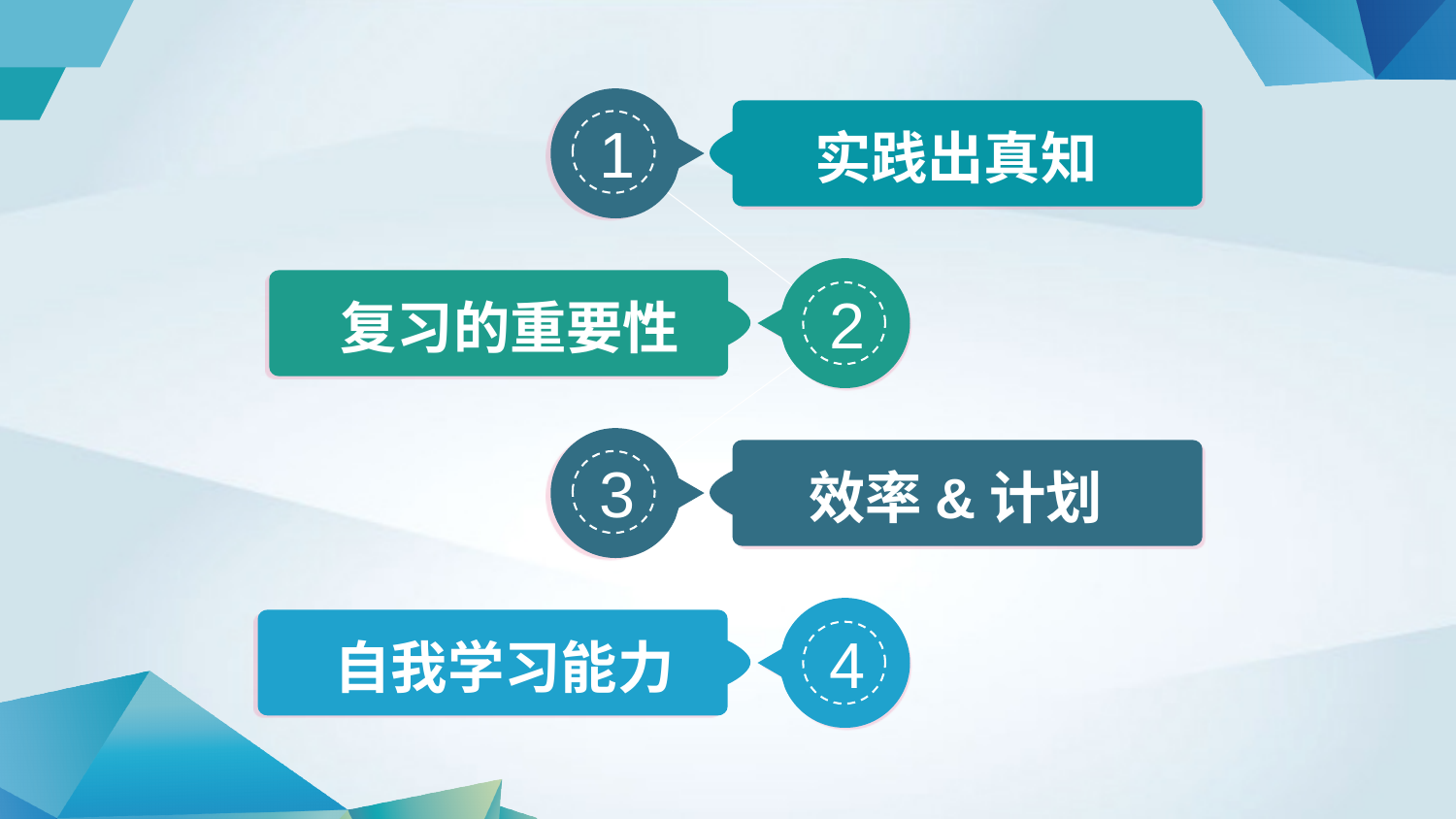

实践出真知
1

复习的重要性
2

效率&计划
3

自我学习能力
4